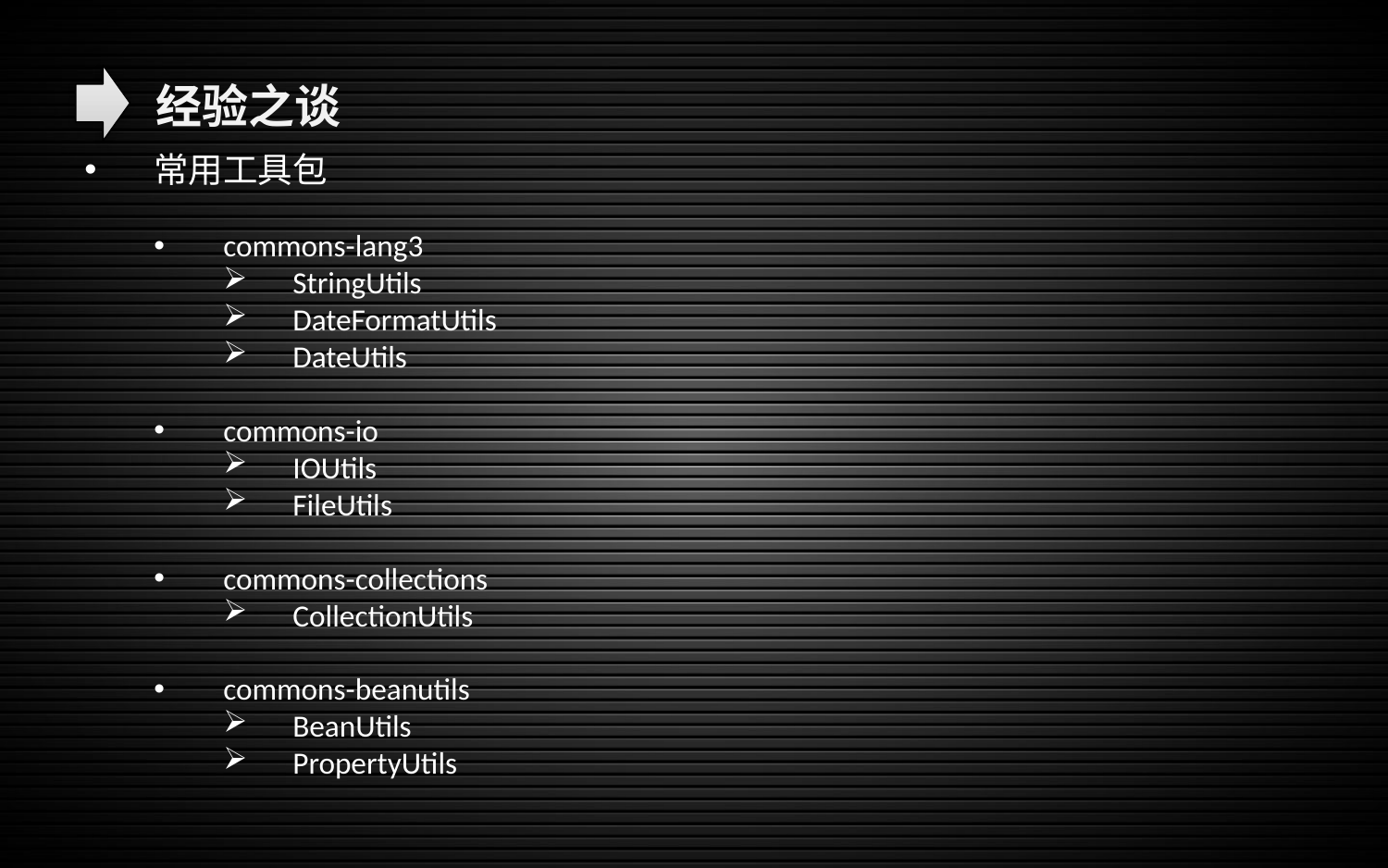

经验之谈
常用工具包

commons-lang3
StringUtils
DateFormatUtils
DateUtils

commons-io
IOUtils
FileUtils

commons-collections
CollectionUtils

commons-beanutils
BeanUtils
PropertyUtils